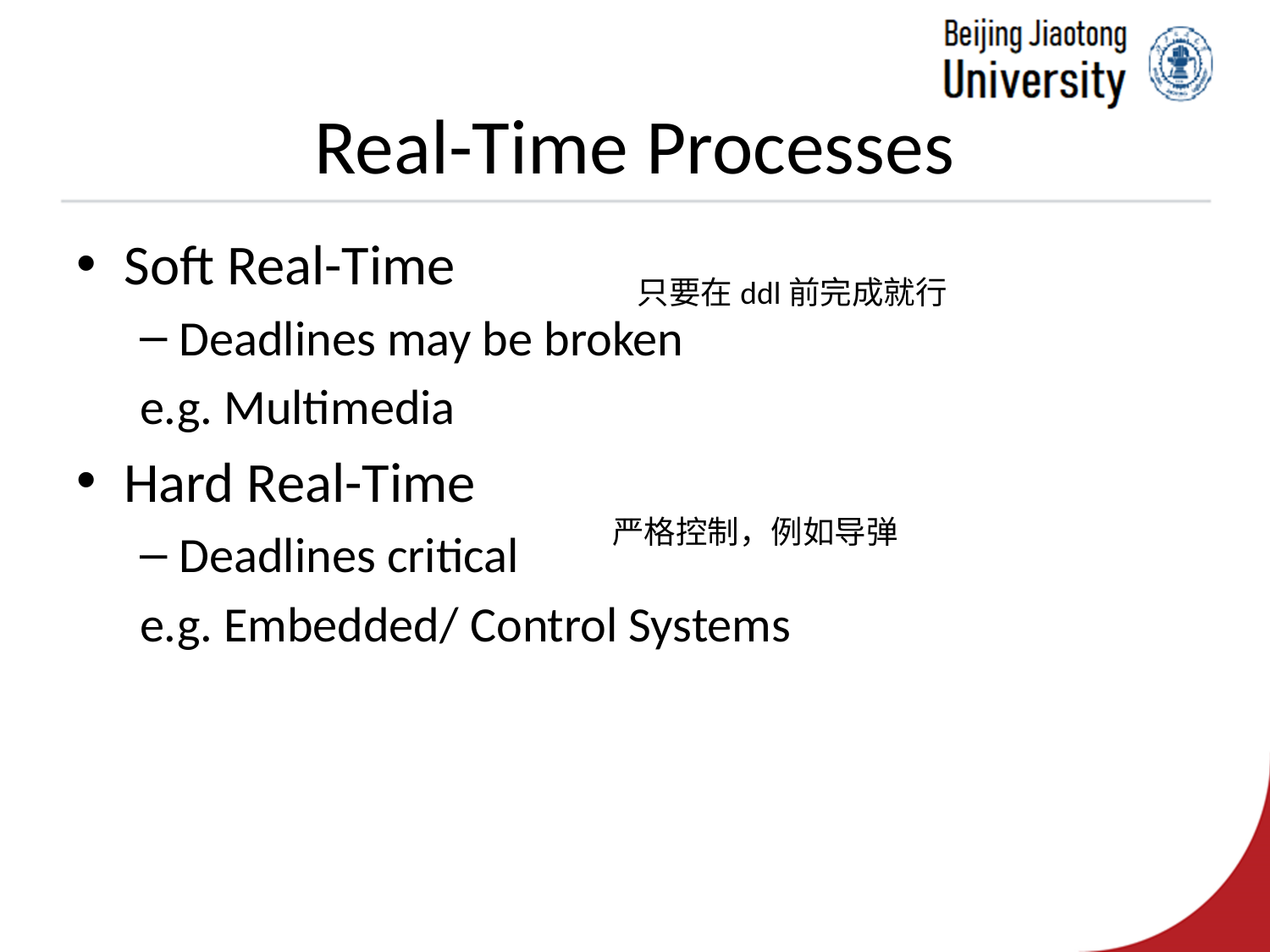

# Real-Time Processes
Soft Real-Time
Deadlines may be broken
e.g. Multimedia
Hard Real-Time
Deadlines critical
e.g. Embedded/ Control Systems
只要在ddl前完成就行
严格控制，例如导弹